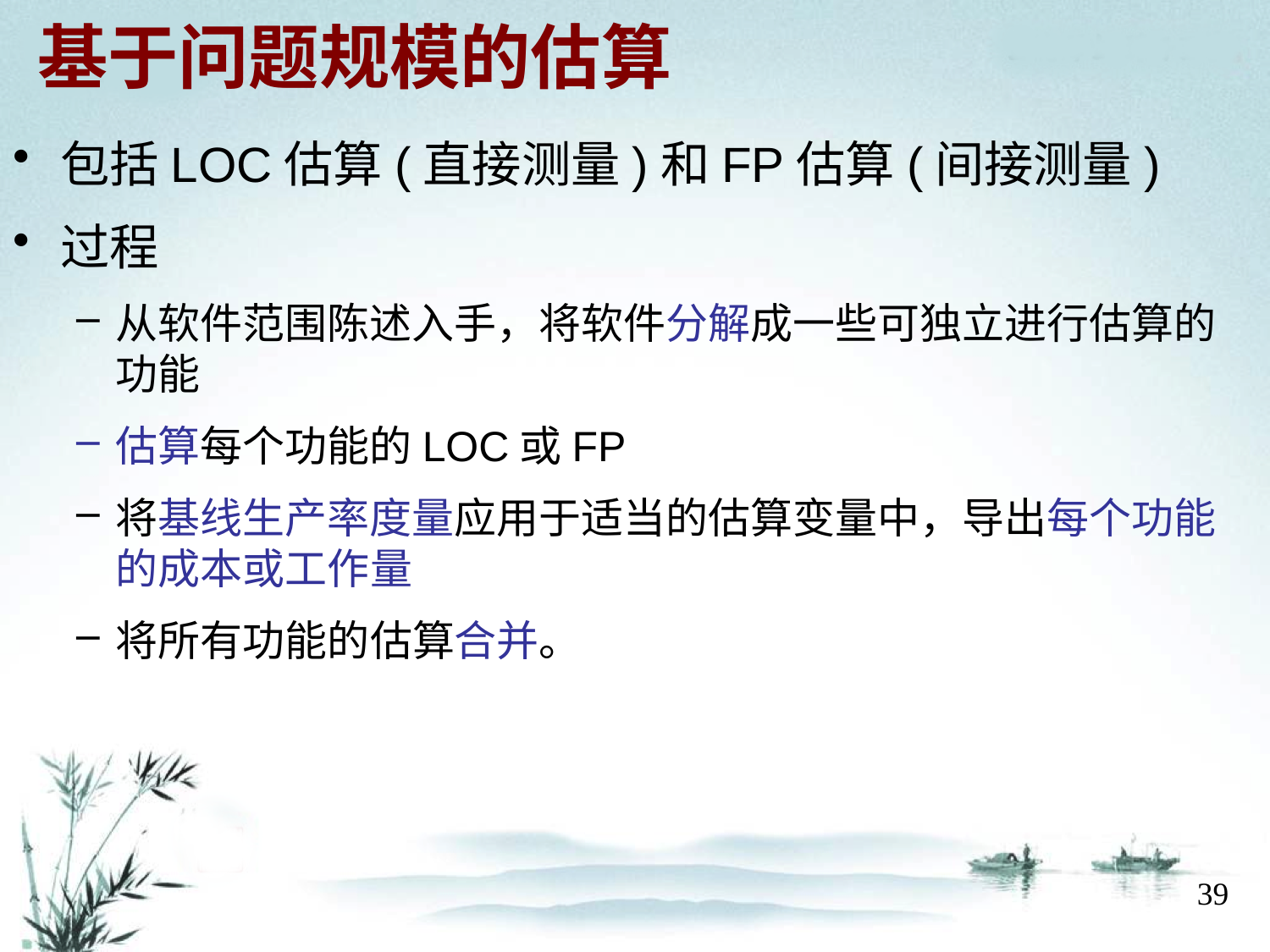

# 基于问题规模的估算
包括LOC估算(直接测量)和FP估算(间接测量)
过程
从软件范围陈述入手，将软件分解成一些可独立进行估算的功能
估算每个功能的LOC或FP
将基线生产率度量应用于适当的估算变量中，导出每个功能的成本或工作量
将所有功能的估算合并。
39